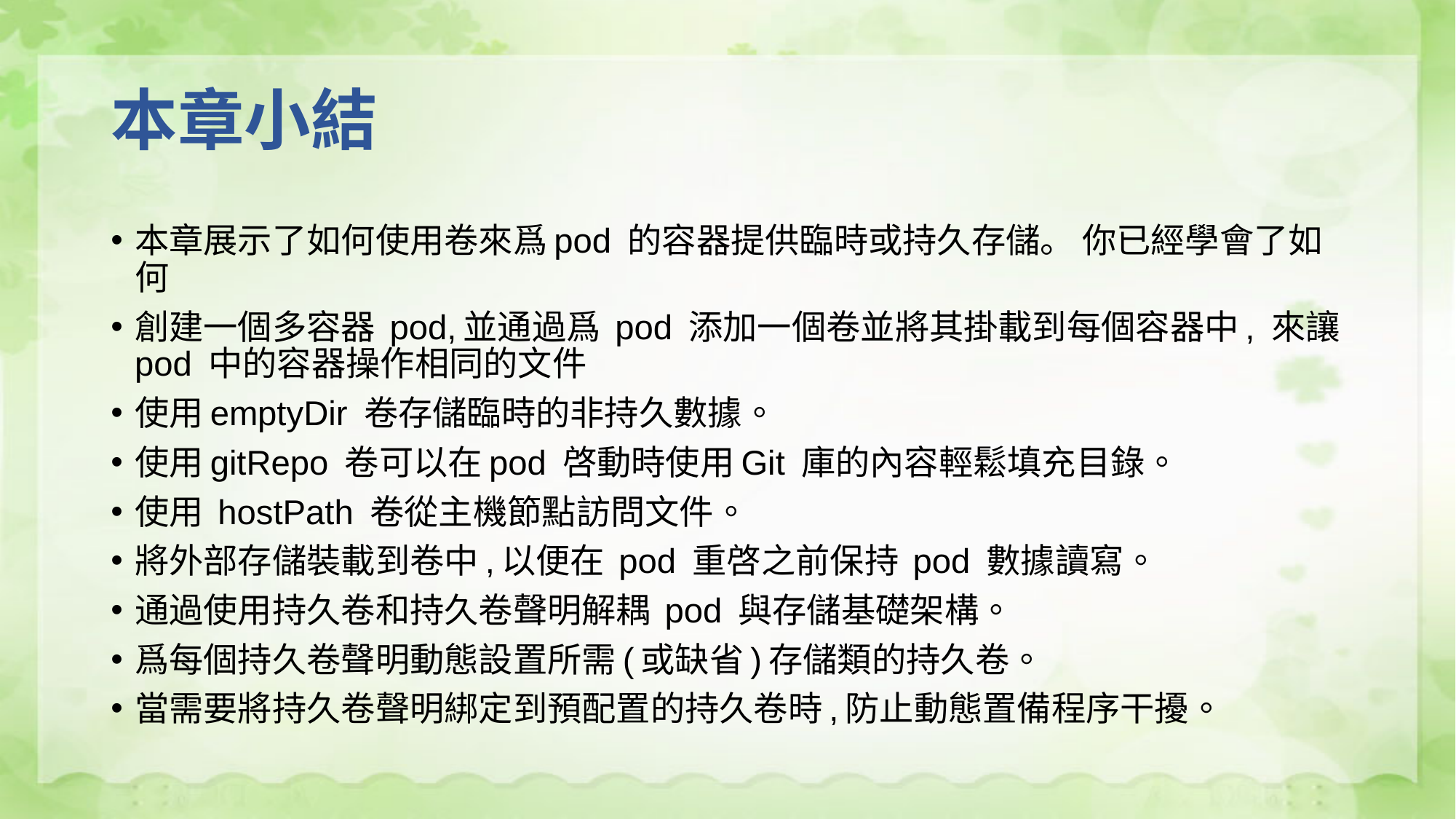

# 本章小結
本章展示了如何使用卷來爲pod 的容器提供臨時或持久存儲。 你已經學會了如何
創建一個多容器 pod,並通過爲 pod 添加一個卷並將其掛載到每個容器中, 來讓 pod 中的容器操作相同的文件
使用emptyDir 卷存儲臨時的非持久數據。
使用gitRepo 卷可以在pod 啓動時使用Git 庫的內容輕鬆填充目錄。
使用 hostPath 卷從主機節點訪問文件。
將外部存儲裝載到卷中,以便在 pod 重啓之前保持 pod 數據讀寫。
通過使用持久卷和持久卷聲明解耦 pod 與存儲基礎架構。
爲每個持久卷聲明動態設置所需(或缺省)存儲類的持久卷。
當需要將持久卷聲明綁定到預配置的持久卷時,防止動態置備程序干擾。